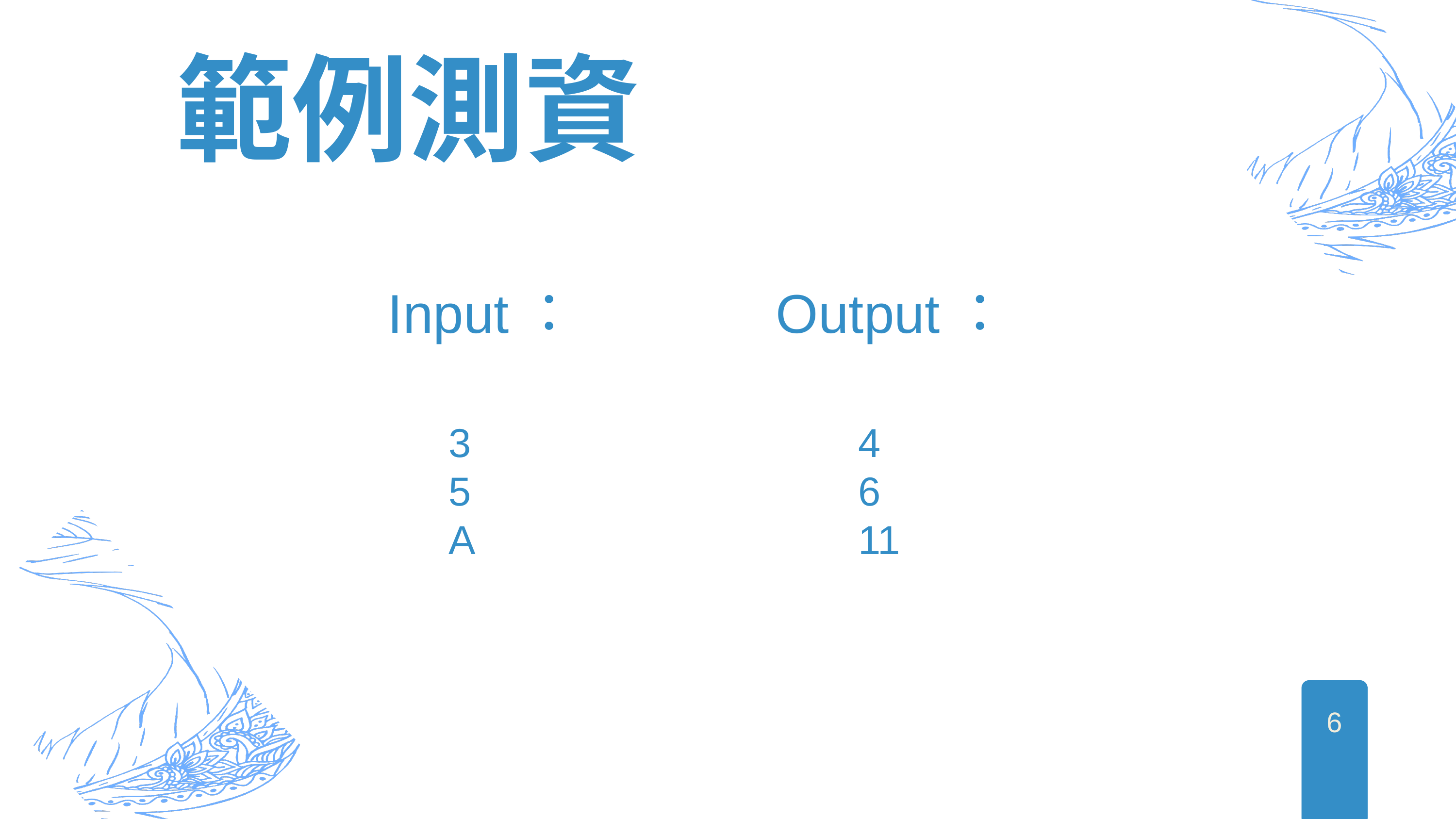

範例測資
Input：

3
5
A
Output：

4
6
11

6